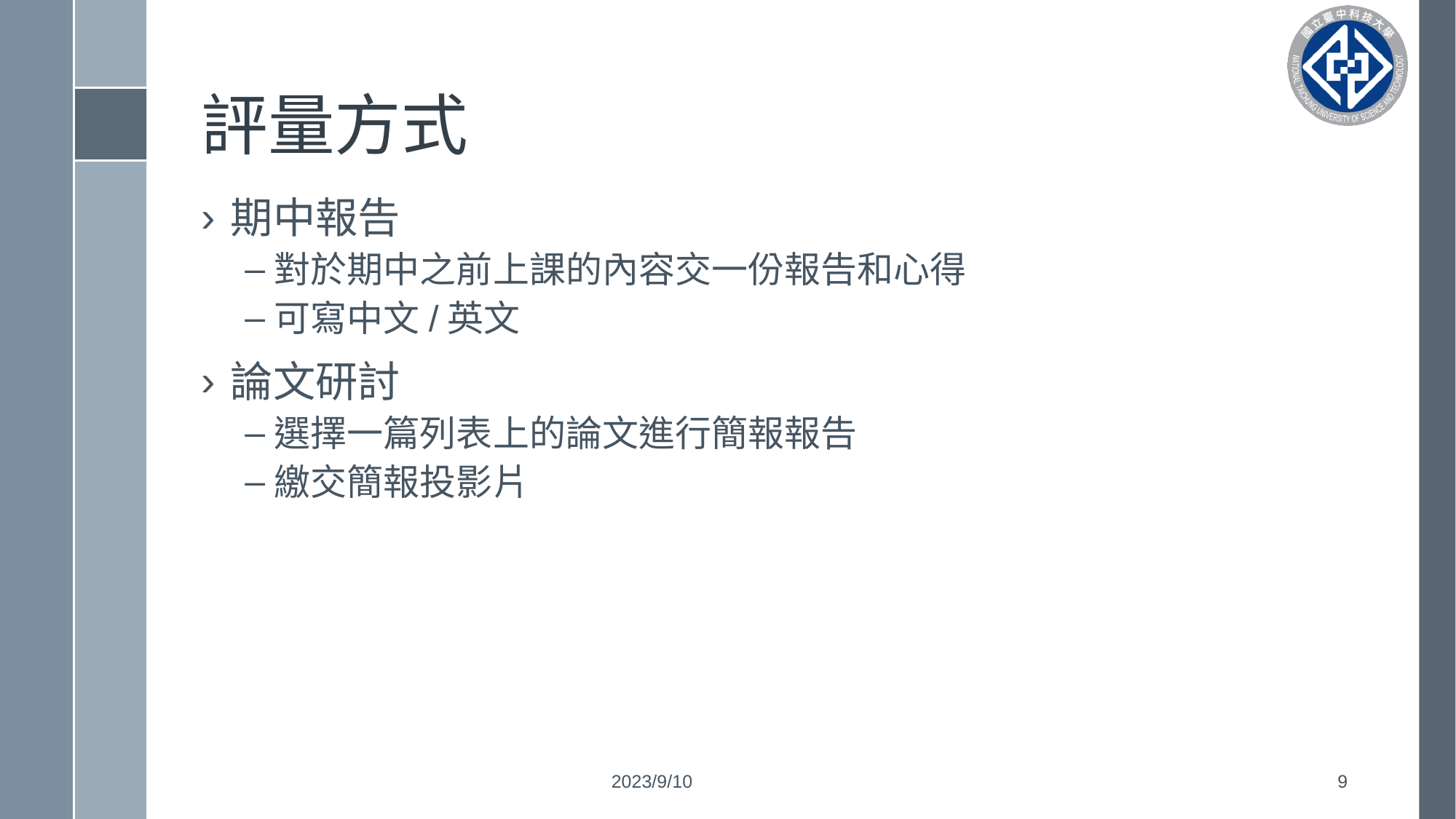

# 評量方式
期中報告
對於期中之前上課的內容交一份報告和心得
可寫中文/英文
論文研討
選擇一篇列表上的論文進行簡報報告
繳交簡報投影片
2023/9/10
9